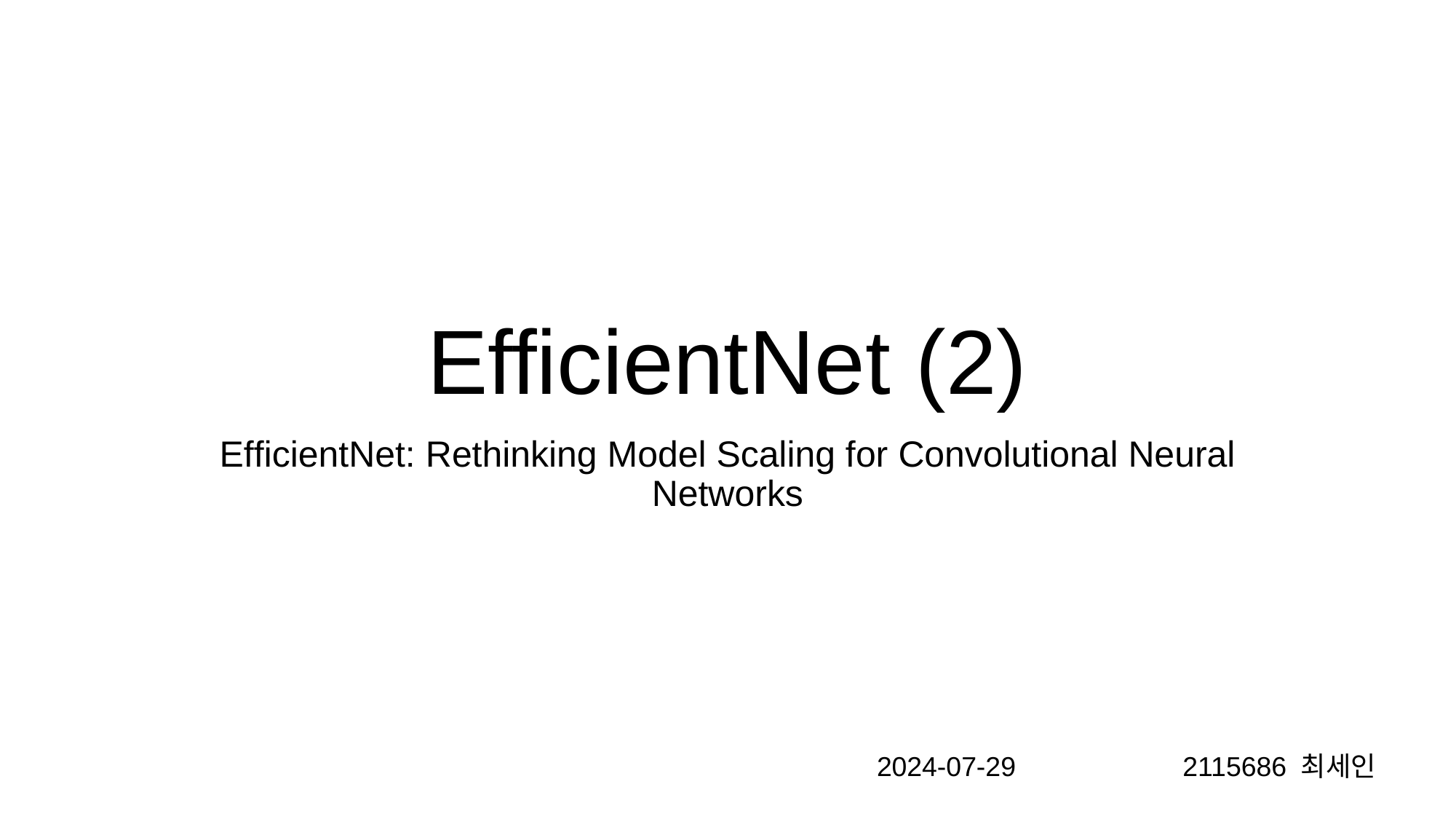

# EfficientNet (2)
EfﬁcientNet: Rethinking Model Scaling for Convolutional Neural Networks
2024-07-29
2115686 최세인